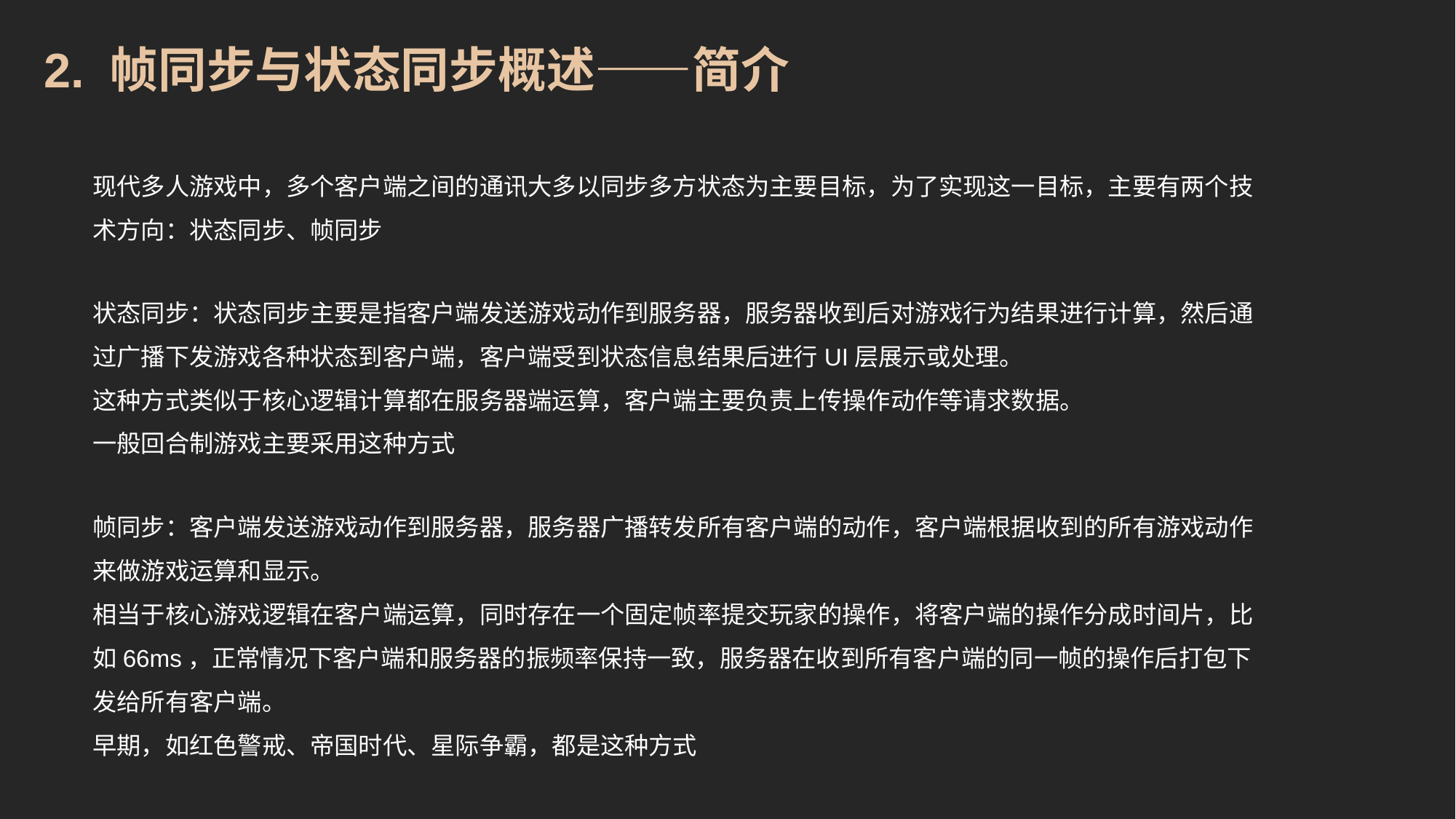

2. 帧同步与状态同步概述——简介

现代多人游戏中，多个客户端之间的通讯大多以同步多方状态为主要目标，为了实现这一目标，主要有两个技术方向：状态同步、帧同步
状态同步：状态同步主要是指客户端发送游戏动作到服务器，服务器收到后对游戏行为结果进行计算，然后通过广播下发游戏各种状态到客户端，客户端受到状态信息结果后进行UI层展示或处理。
这种方式类似于核心逻辑计算都在服务器端运算，客户端主要负责上传操作动作等请求数据。
一般回合制游戏主要采用这种方式
帧同步：客户端发送游戏动作到服务器，服务器广播转发所有客户端的动作，客户端根据收到的所有游戏动作来做游戏运算和显示。
相当于核心游戏逻辑在客户端运算，同时存在一个固定帧率提交玩家的操作，将客户端的操作分成时间片，比如66ms，正常情况下客户端和服务器的振频率保持一致，服务器在收到所有客户端的同一帧的操作后打包下发给所有客户端。
早期，如红色警戒、帝国时代、星际争霸，都是这种方式